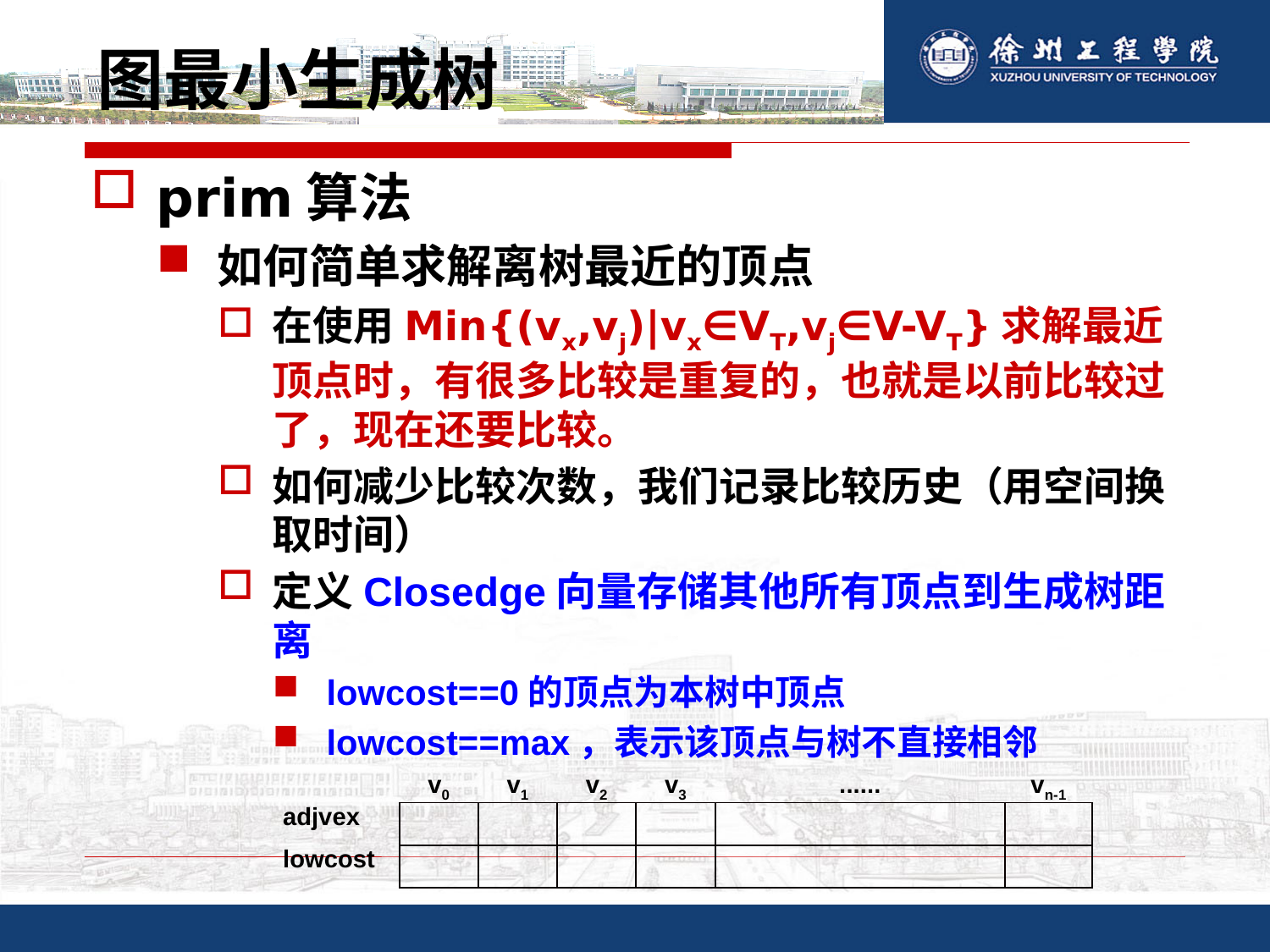

# 图最小生成树
prim算法
如何简单求解离树最近的顶点
在使用Min{(vx,vj)|vx∈VT,vj∈V-VT}求解最近顶点时，有很多比较是重复的，也就是以前比较过了，现在还要比较。
如何减少比较次数，我们记录比较历史（用空间换取时间）
定义Closedge向量存储其他所有顶点到生成树距离
lowcost==0的顶点为本树中顶点
lowcost==max，表示该顶点与树不直接相邻
|  | v0 | v1 | v2 | v3 | ...... | vn-1 |
| --- | --- | --- | --- | --- | --- | --- |
| adjvex |  |  |  |  |  |  |
| lowcost |  |  |  |  |  |  |